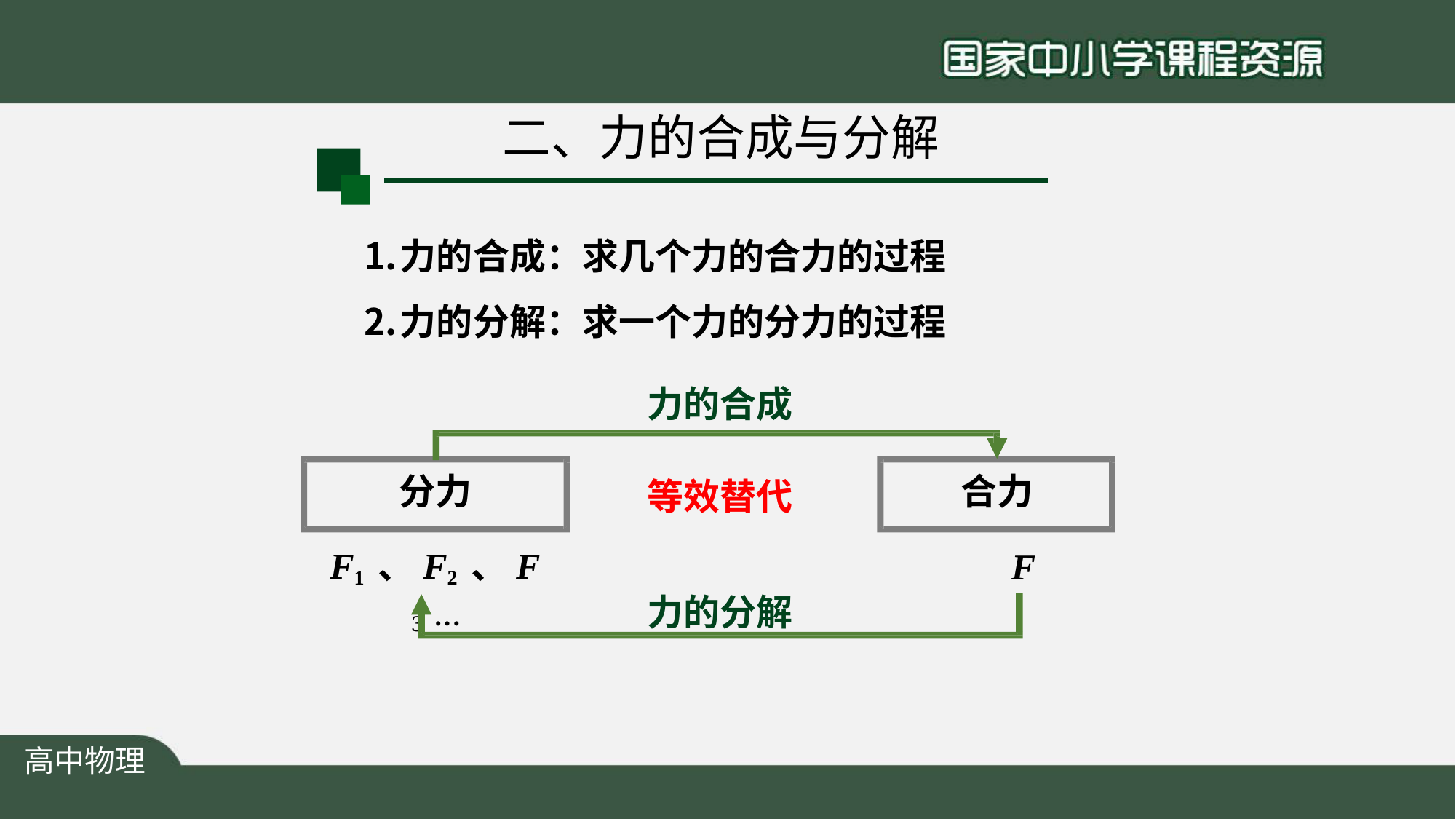

# 二、力的合成与分解

力的合成：求几个力的合力的过程
力的分解：求一个力的分力的过程
力的合成

分力
F1 、F2 、F3 …
合力
F
等效替代
力的分解

高中物理